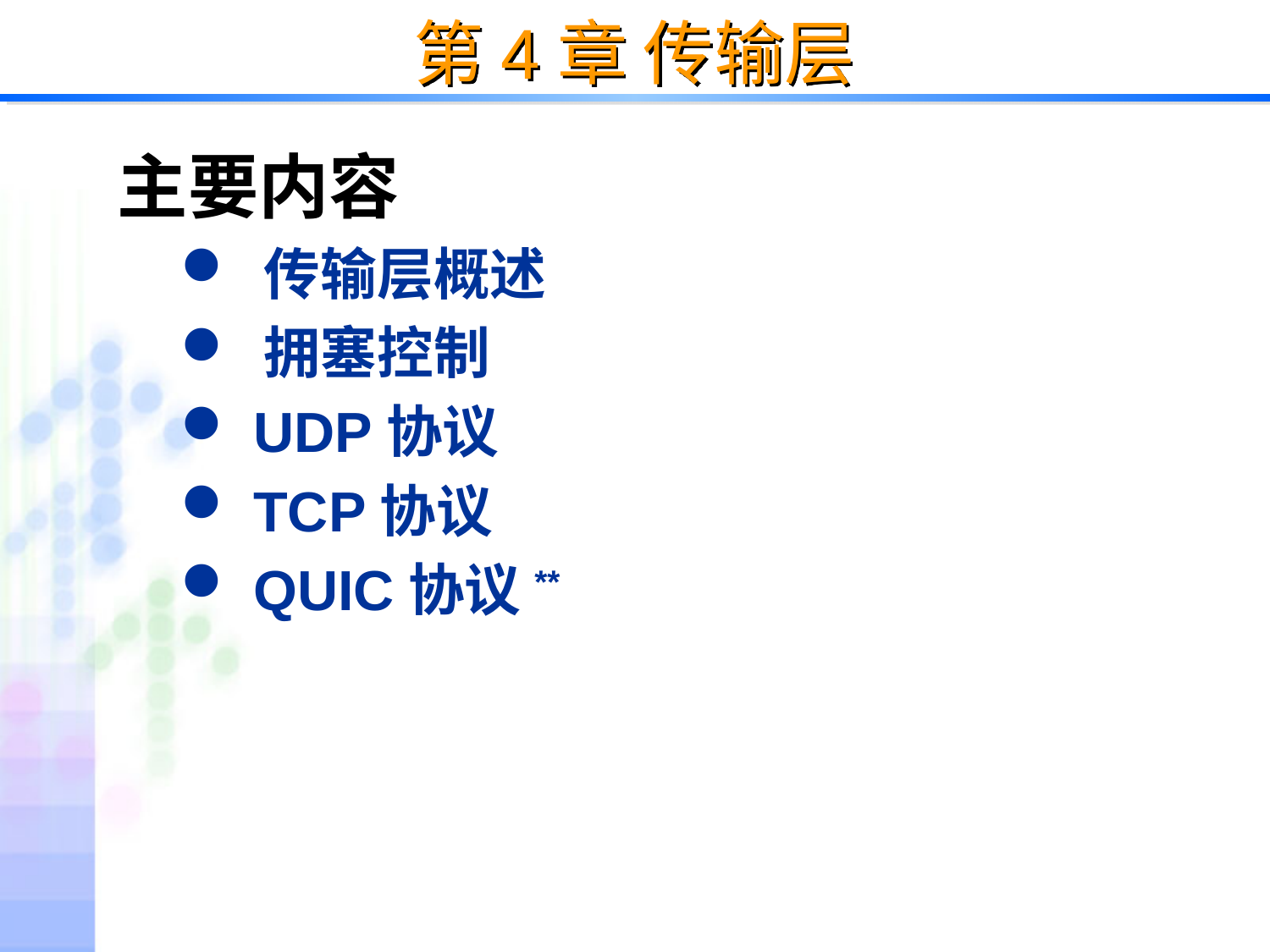

# 第4章 传输层
主要内容
 传输层概述
 拥塞控制
 UDP协议
 TCP协议
 QUIC协议**